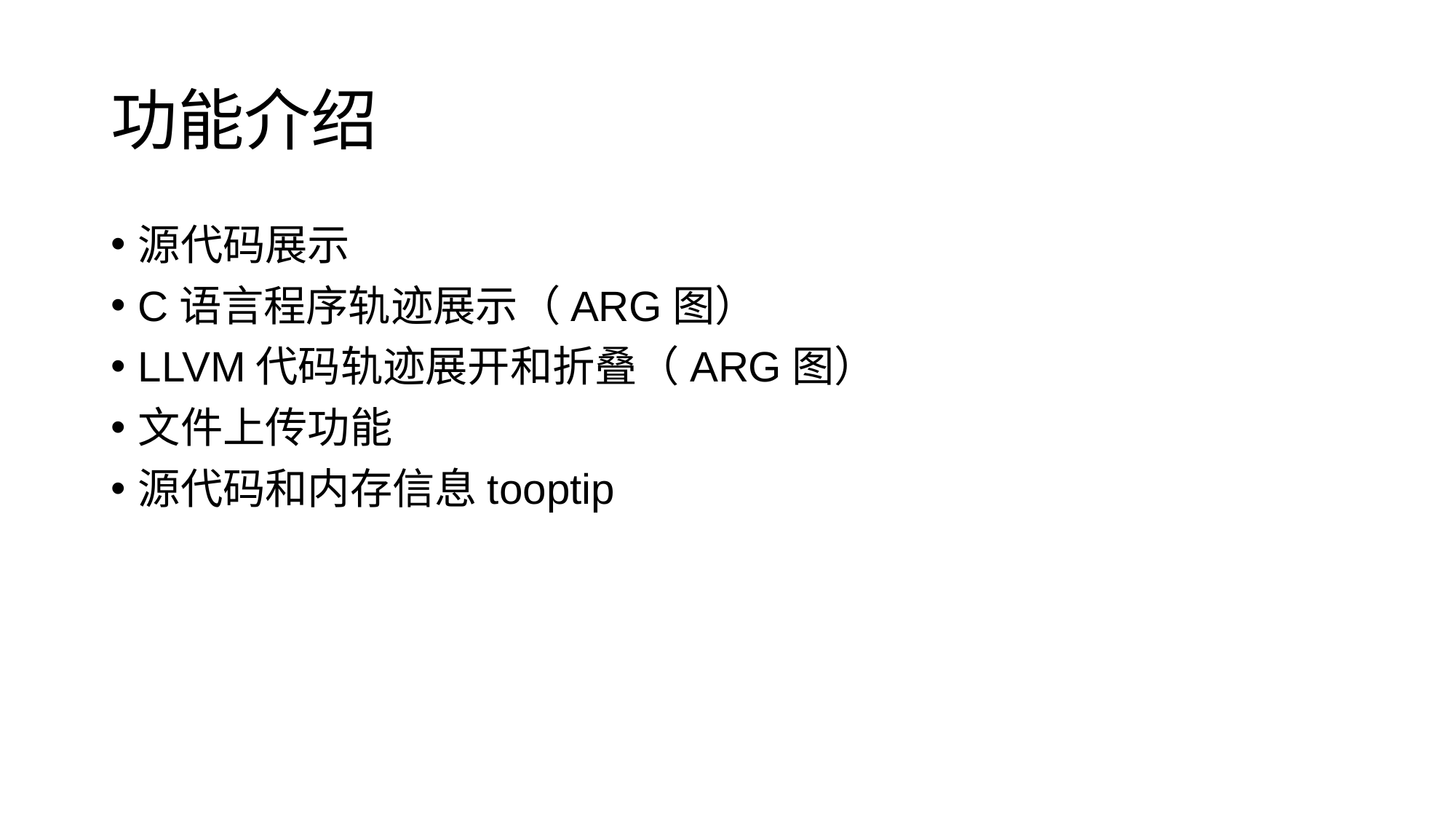

# 功能介绍
源代码展示
C语言程序轨迹展示（ARG图）
LLVM代码轨迹展开和折叠（ARG图）
文件上传功能
源代码和内存信息tooptip